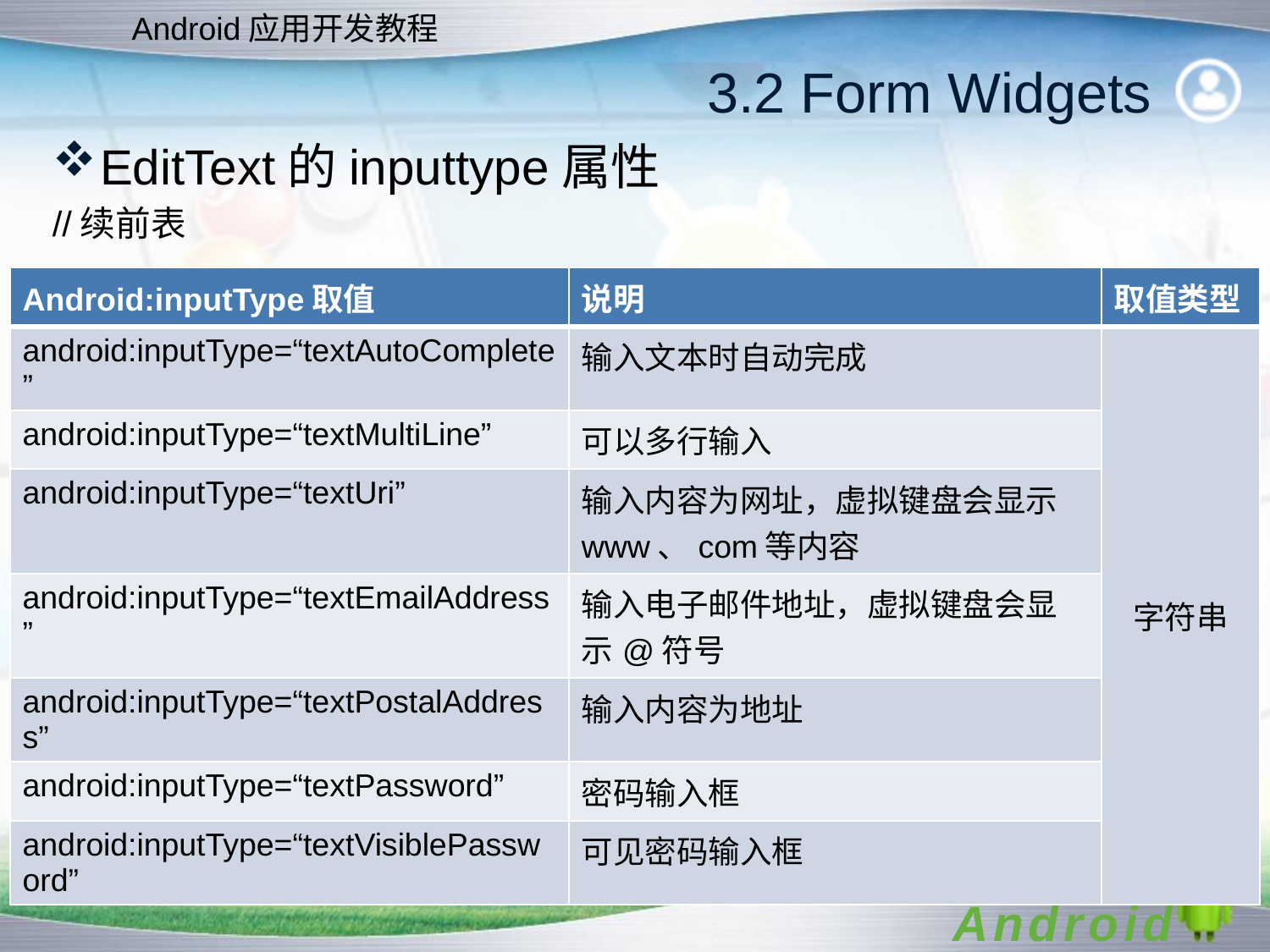

# 3.2 Form Widgets
EditText的inputtype属性
//续前表

| Android:inputType取值 | 说明 | 取值类型 |
| --- | --- | --- |
| android:inputType=“textAutoComplete” | 输入文本时自动完成 | 字符串 |
| android:inputType=“textMultiLine” | 可以多行输入 |  |
| android:inputType=“textUri” | 输入内容为网址，虚拟键盘会显示www、com等内容 |  |
| android:inputType=“textEmailAddress” | 输入电子邮件地址，虚拟键盘会显示@符号 |  |
| android:inputType=“textPostalAddress” | 输入内容为地址 |  |
| android:inputType=“textPassword” | 密码输入框 |  |
| android:inputType=“textVisiblePassword” | 可见密码输入框 |  |